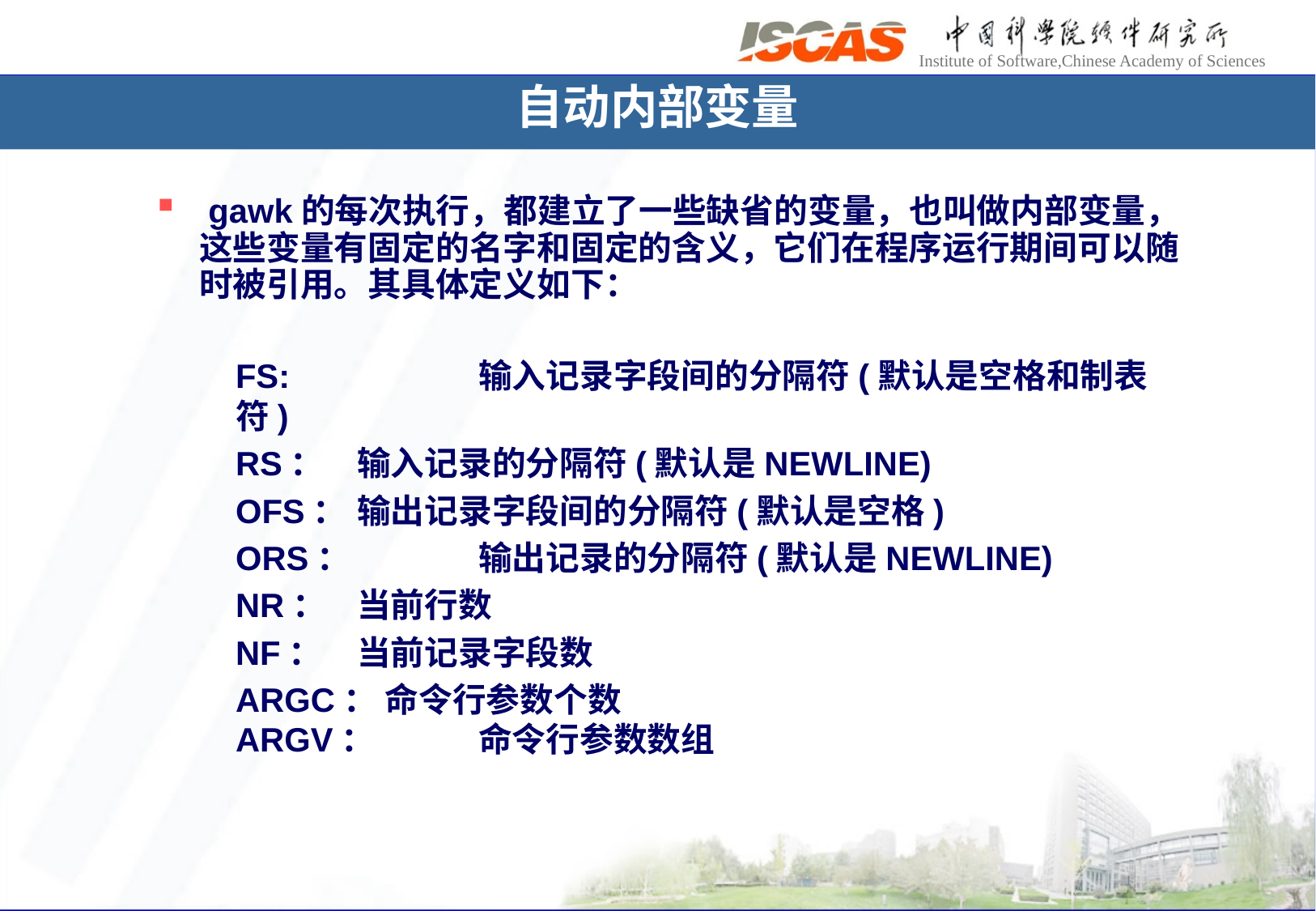

自动内部变量
 gawk的每次执行，都建立了一些缺省的变量，也叫做内部变量，这些变量有固定的名字和固定的含义，它们在程序运行期间可以随时被引用。其具体定义如下：

FS:		输入记录字段间的分隔符(默认是空格和制表符)
RS：   	输入记录的分隔符(默认是NEWLINE)
OFS： 	输出记录字段间的分隔符(默认是空格)
ORS： 	输出记录的分隔符(默认是NEWLINE)
NR：   	当前行数
NF：   	当前记录字段数
ARGC： 命令行参数个数
ARGV：	命令行参数数组